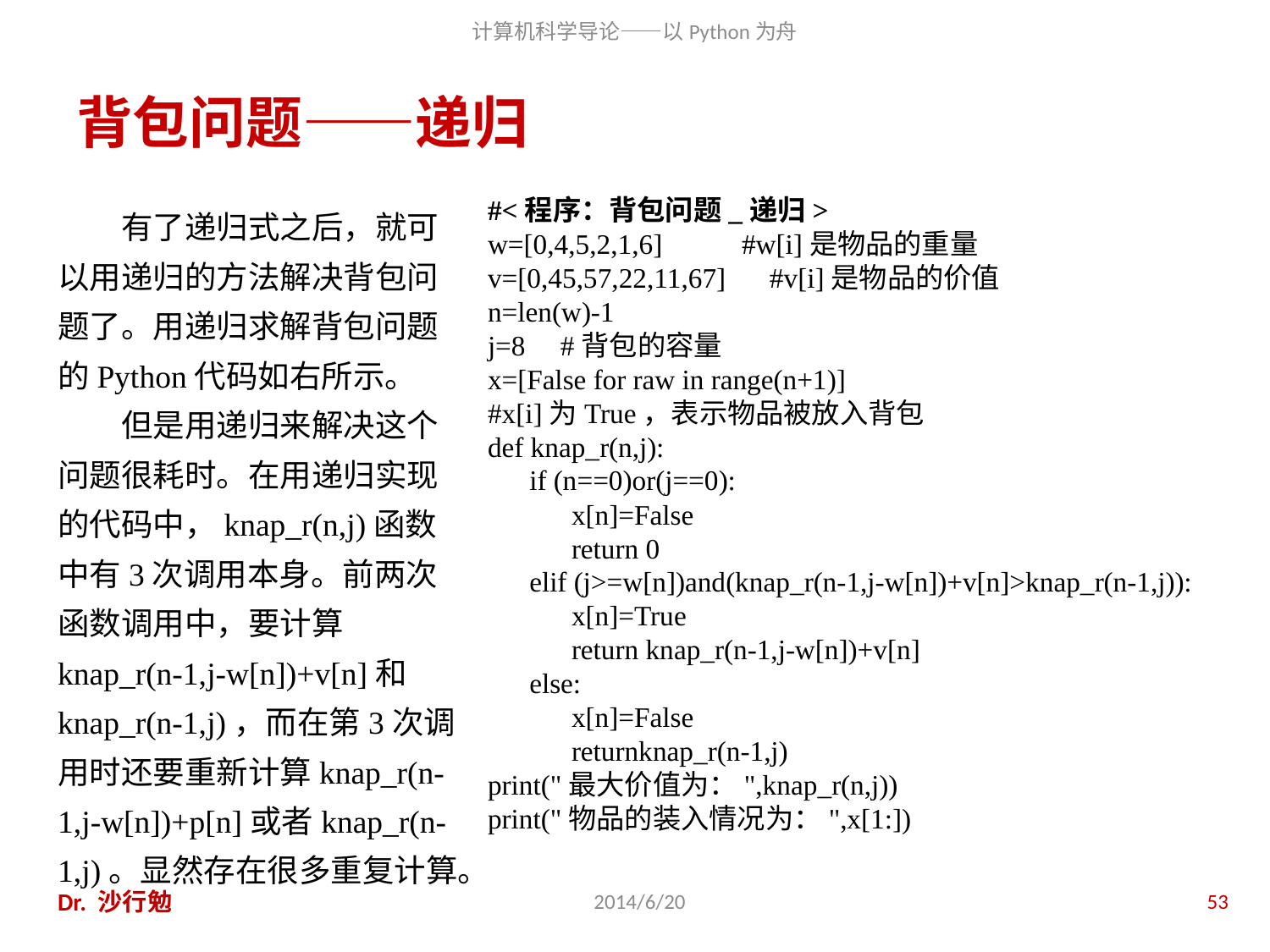

# 背包问题——递归
#<程序：背包问题_递归>
w=[0,4,5,2,1,6] 	#w[i]是物品的重量
v=[0,45,57,22,11,67]	    #v[i]是物品的价值
n=len(w)-1
j=8     #背包的容量
x=[False for raw in range(n+1)]
#x[i]为True，表示物品被放入背包
def knap_r(n,j):
      if (n==0)or(j==0):
            x[n]=False
            return 0
      elif (j>=w[n])and(knap_r(n-1,j-w[n])+v[n]>knap_r(n-1,j)):
            x[n]=True
            return knap_r(n-1,j-w[n])+v[n]
      else:
            x[n]=False
            returnknap_r(n-1,j)
print("最大价值为：",knap_r(n,j))
print("物品的装入情况为：",x[1:])
有了递归式之后，就可以用递归的方法解决背包问题了。用递归求解背包问题的Python代码如右所示。
但是用递归来解决这个问题很耗时。在用递归实现的代码中，knap_r(n,j)函数中有3次调用本身。前两次函数调用中，要计算knap_r(n-1,j-w[n])+v[n]和knap_r(n-1,j)，而在第3次调用时还要重新计算knap_r(n-1,j-w[n])+p[n]或者knap_r(n-1,j)。显然存在很多重复计算。
Dr. 沙行勉
2014/6/20
53